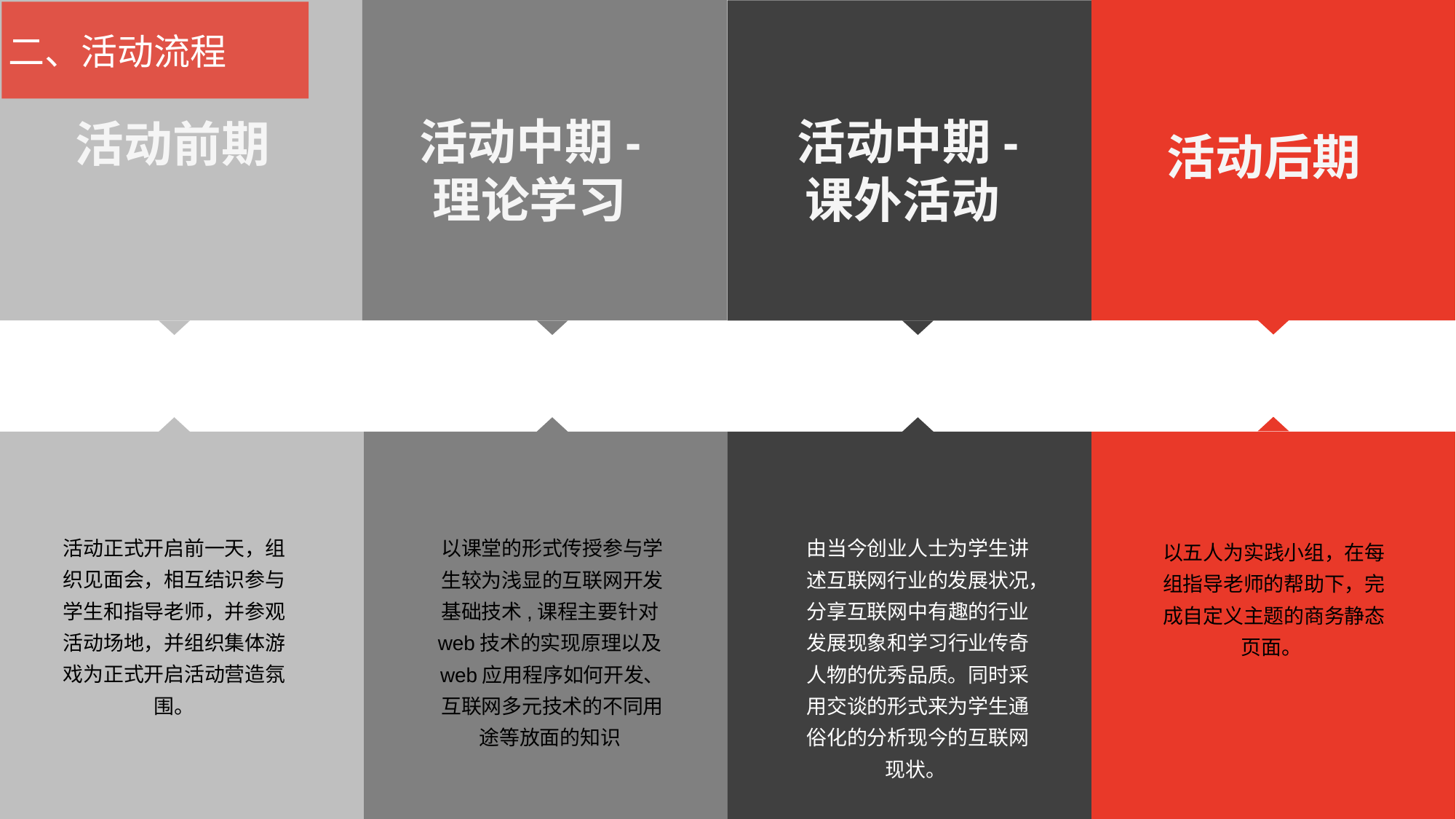

二、活动流程
 活动中期-理论学习
活动中期-
课外活动
活动前期
活动后期

活动正式开启前一天，组织见面会，相互结识参与学生和指导老师，并参观活动场地，并组织集体游戏为正式开启活动营造氛围。

以课堂的形式传授参与学生较为浅显的互联网开发基础技术,课程主要针对web技术的实现原理以及web应用程序如何开发、互联网多元技术的不同用途等放面的知识
由当今创业人士为学生讲述互联网行业的发展状况，分享互联网中有趣的行业发展现象和学习行业传奇人物的优秀品质。同时采用交谈的形式来为学生通俗化的分析现今的互联网现状。
以五人为实践小组，在每组指导老师的帮助下，完成自定义主题的商务静态页面。